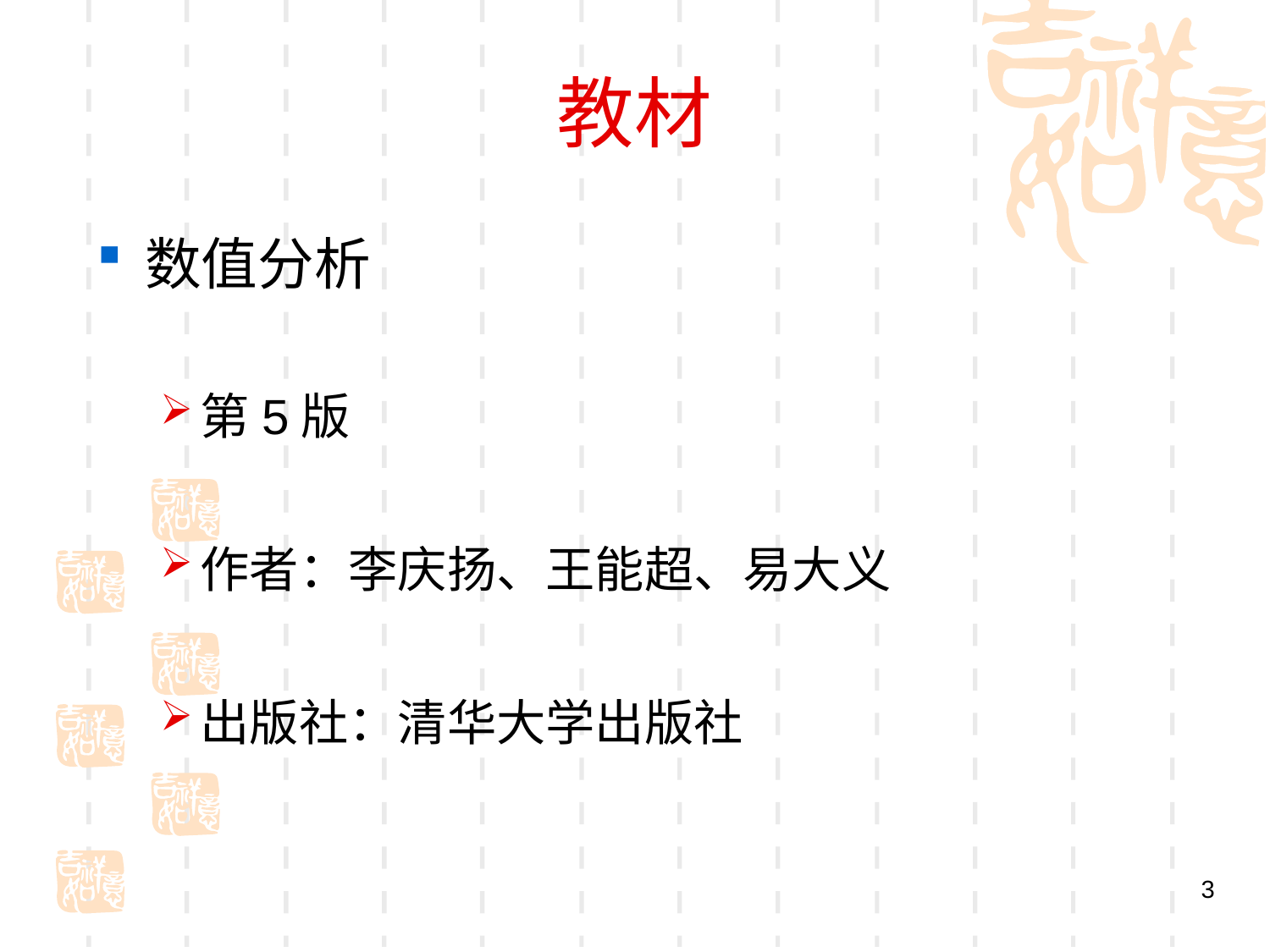

# 教材
数值分析

第5版

作者：李庆扬、王能超、易大义

出版社：清华大学出版社
3